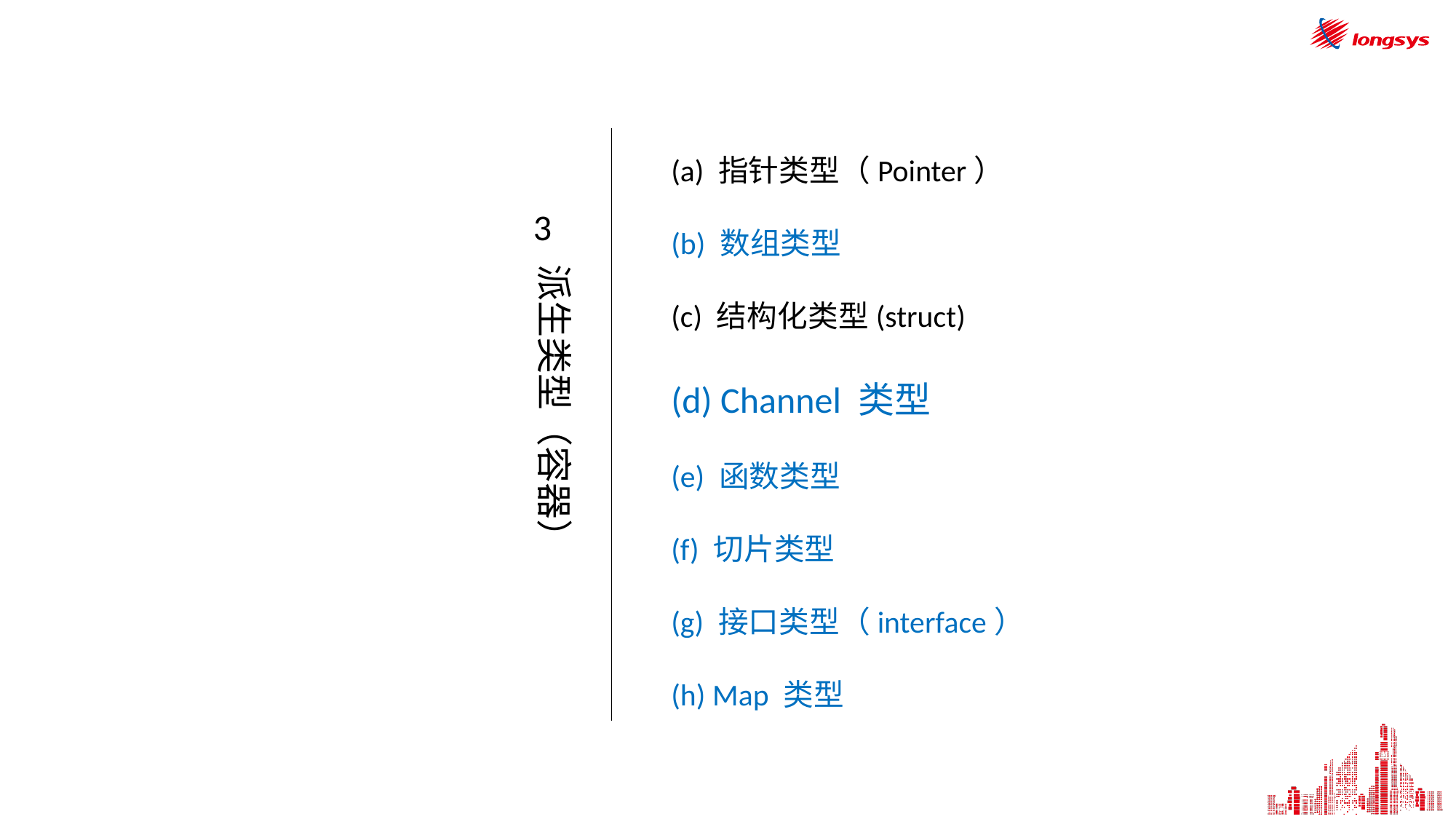

(a) 指针类型（Pointer）
(b) 数组类型
(c) 结构化类型(struct)
(d) Channel 类型
(e) 函数类型
(f) 切片类型
(g) 接口类型（interface）
(h) Map 类型
3
派生类型（容器）